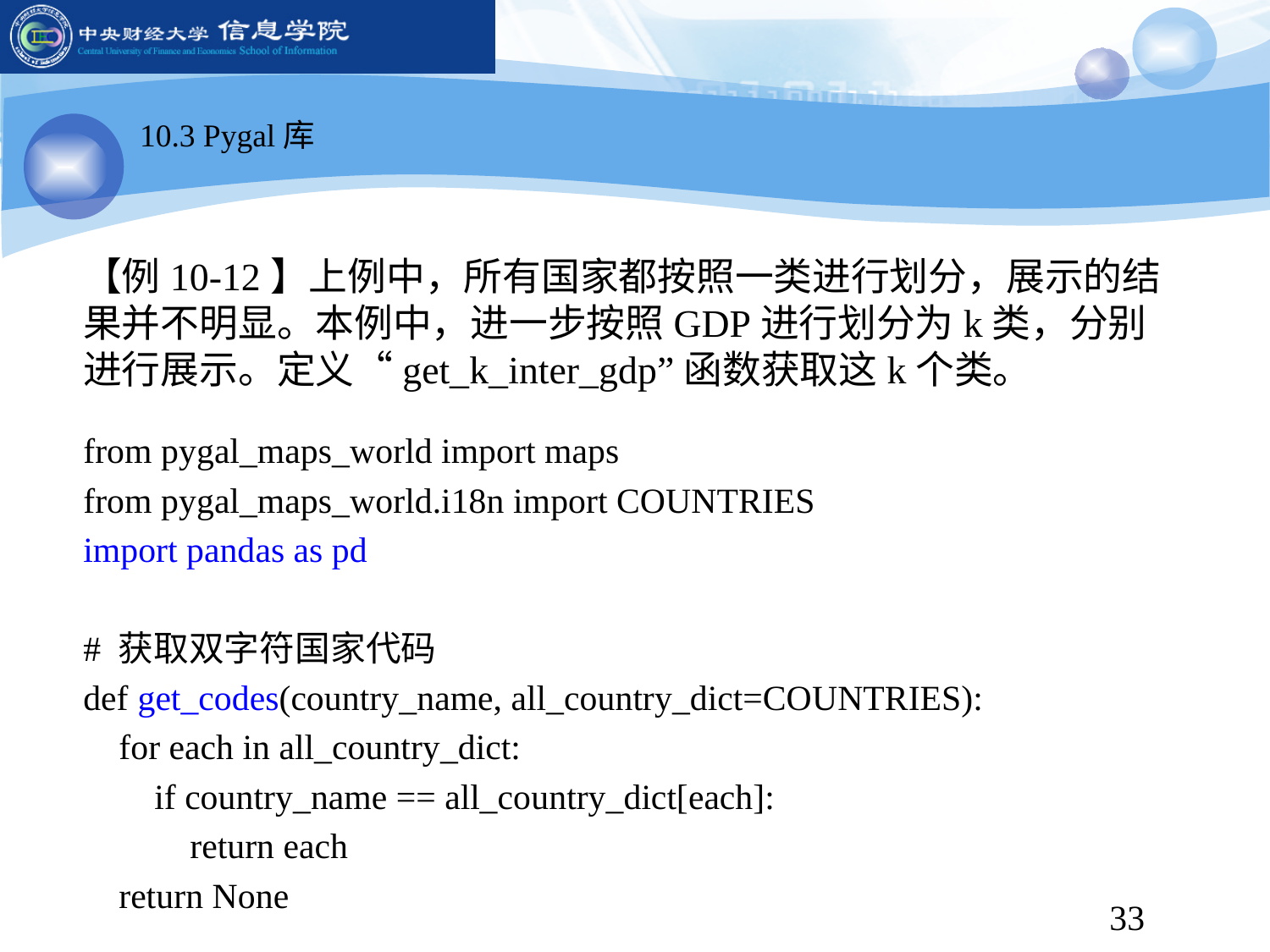

10.3 Pygal库
【例10-12】上例中，所有国家都按照一类进行划分，展示的结果并不明显。本例中，进一步按照GDP进行划分为k类，分别进行展示。定义“get_k_inter_gdp”函数获取这k个类。

from pygal_maps_world import maps
from pygal_maps_world.i18n import COUNTRIES
import pandas as pd

# 获取双字符国家代码
def get_codes(country_name, all_country_dict=COUNTRIES):
    for each in all_country_dict:
        if country_name == all_country_dict[each]:
            return each
    return None